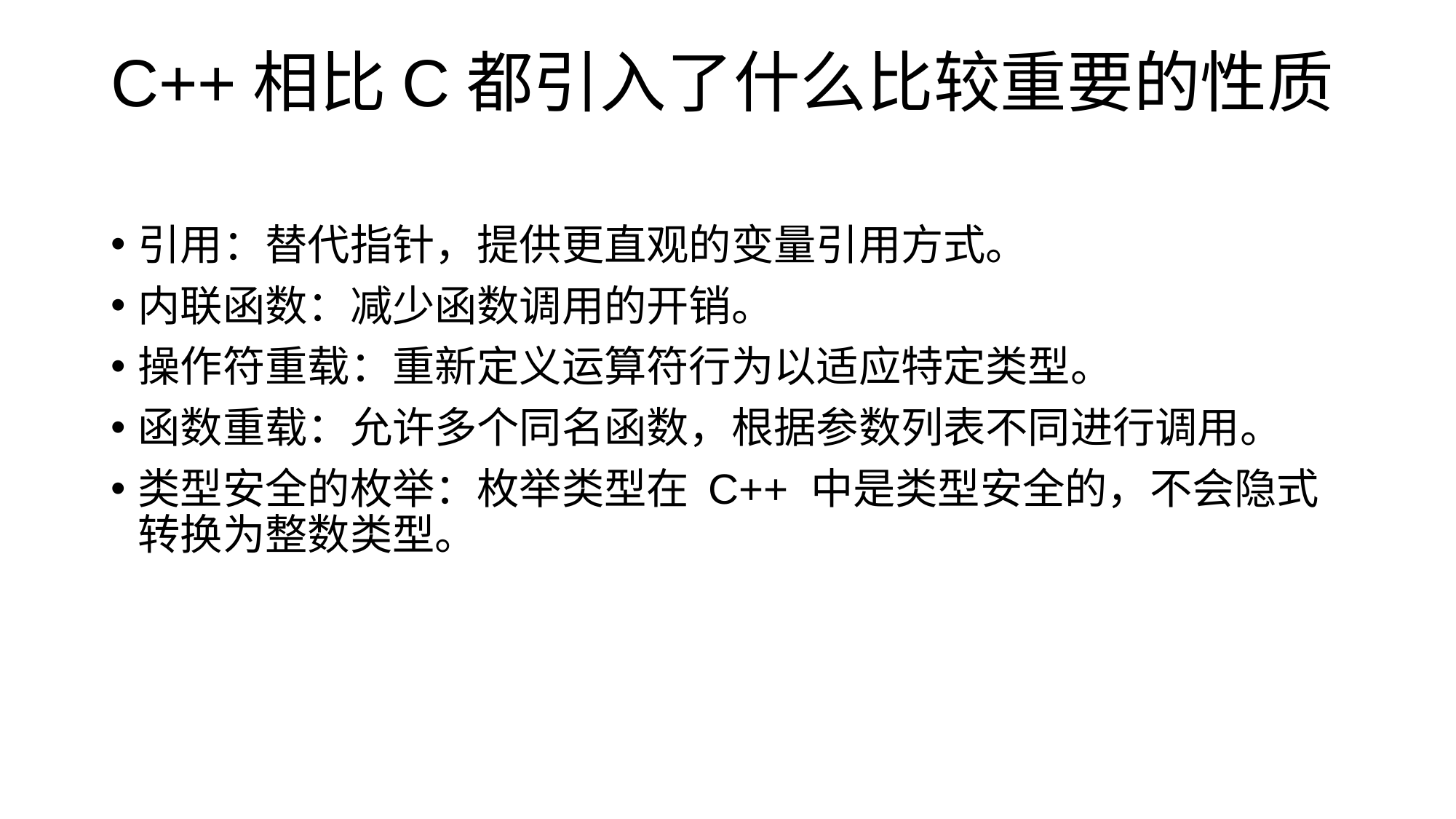

# C++相比C都引入了什么比较重要的性质
引用：替代指针，提供更直观的变量引用方式。
内联函数：减少函数调用的开销。
操作符重载：重新定义运算符行为以适应特定类型。
函数重载：允许多个同名函数，根据参数列表不同进行调用。
类型安全的枚举：枚举类型在 C++ 中是类型安全的，不会隐式转换为整数类型。